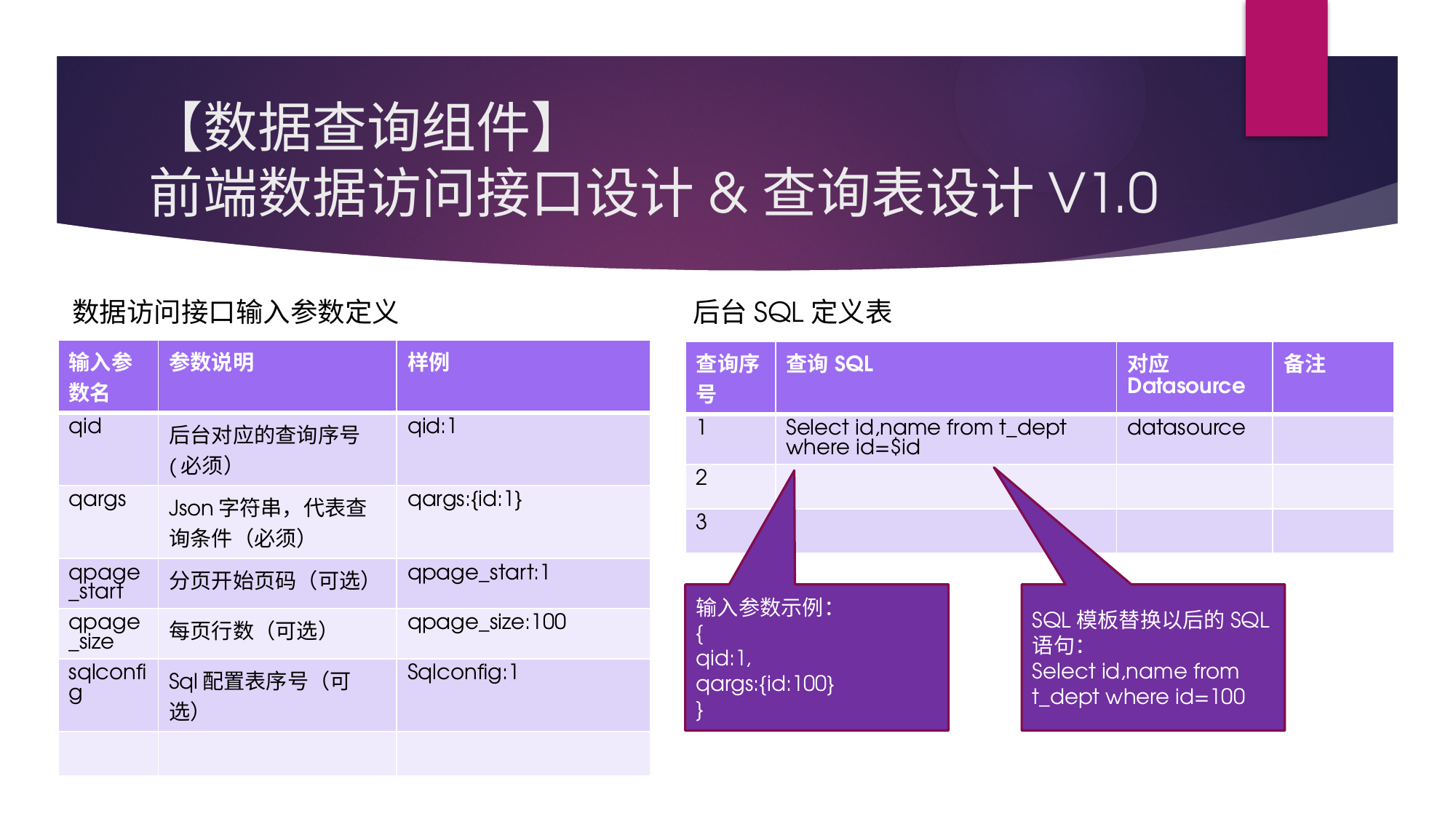

# 【数据查询组件】 前端数据访问接口设计&查询表设计V1.0
数据访问接口输入参数定义
后台SQL定义表
| 输入参数名 | 参数说明 | 样例 |
| --- | --- | --- |
| qid | 后台对应的查询序号(必须） | qid:1 |
| qargs | Json字符串，代表查询条件（必须） | qargs:{id:1} |
| qpage\_start | 分页开始页码（可选） | qpage\_start:1 |
| qpage\_size | 每页行数（可选） | qpage\_size:100 |
| sqlconfig | Sql配置表序号（可选） | Sqlconfig:1 |
|  |  |  |
| 查询序号 | 查询SQL | 对应Datasource | 备注 |
| --- | --- | --- | --- |
| 1 | Select id,name from t\_dept where id=$id | datasource |  |
| 2 |  |  |  |
| 3 |  |  |  |
SQL模板替换以后的SQL语句：
Select id,name from t_dept where id=100
输入参数示例：
{
qid:1,
qargs:{id:100}
}